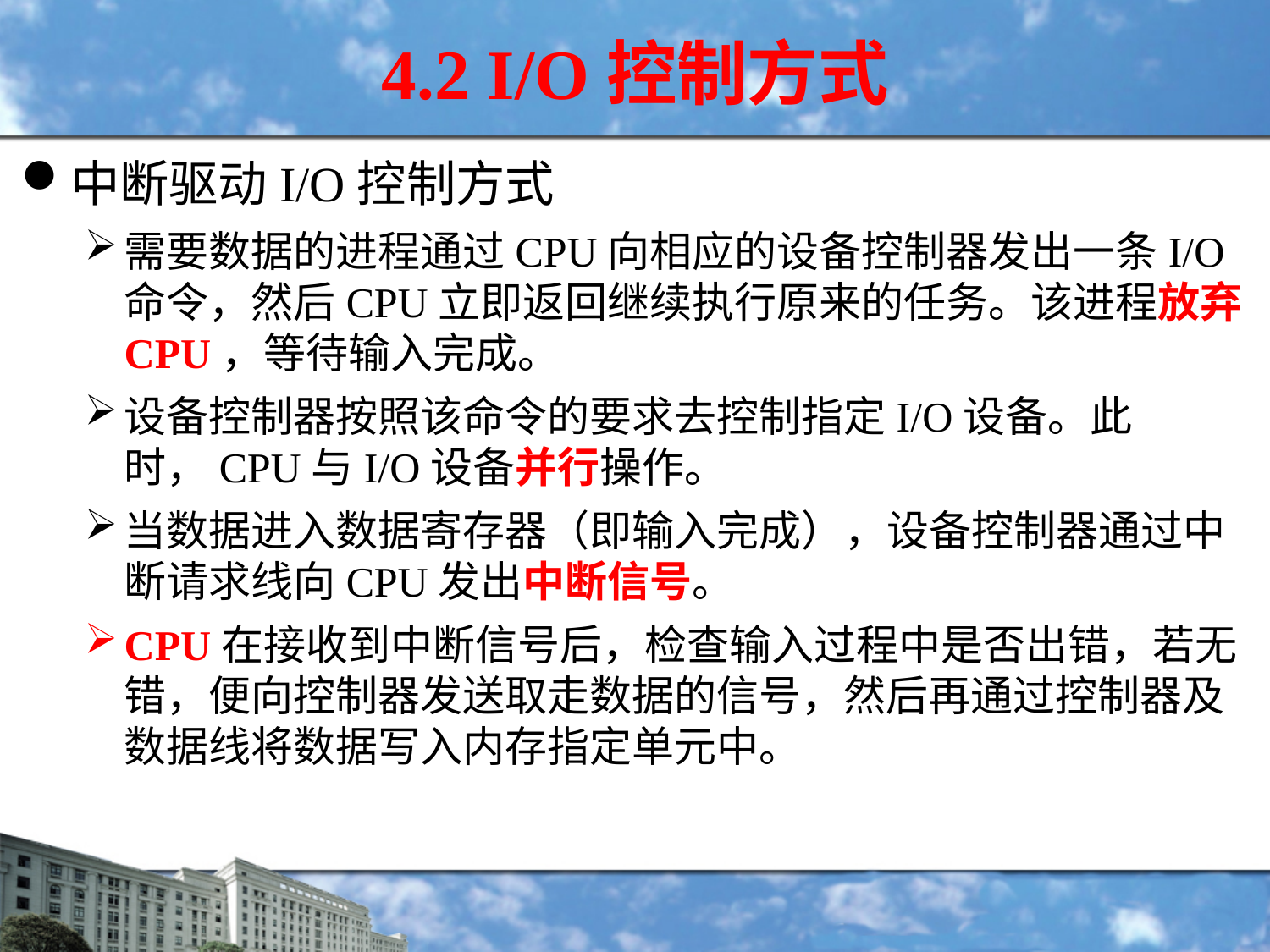

4.2 I/O控制方式
中断驱动I/O控制方式
需要数据的进程通过CPU向相应的设备控制器发出一条I/O命令，然后CPU立即返回继续执行原来的任务。该进程放弃CPU，等待输入完成。
设备控制器按照该命令的要求去控制指定I/O设备。此时，CPU与I/O设备并行操作。
当数据进入数据寄存器（即输入完成），设备控制器通过中断请求线向CPU发出中断信号。
CPU在接收到中断信号后，检查输入过程中是否出错，若无错，便向控制器发送取走数据的信号，然后再通过控制器及数据线将数据写入内存指定单元中。